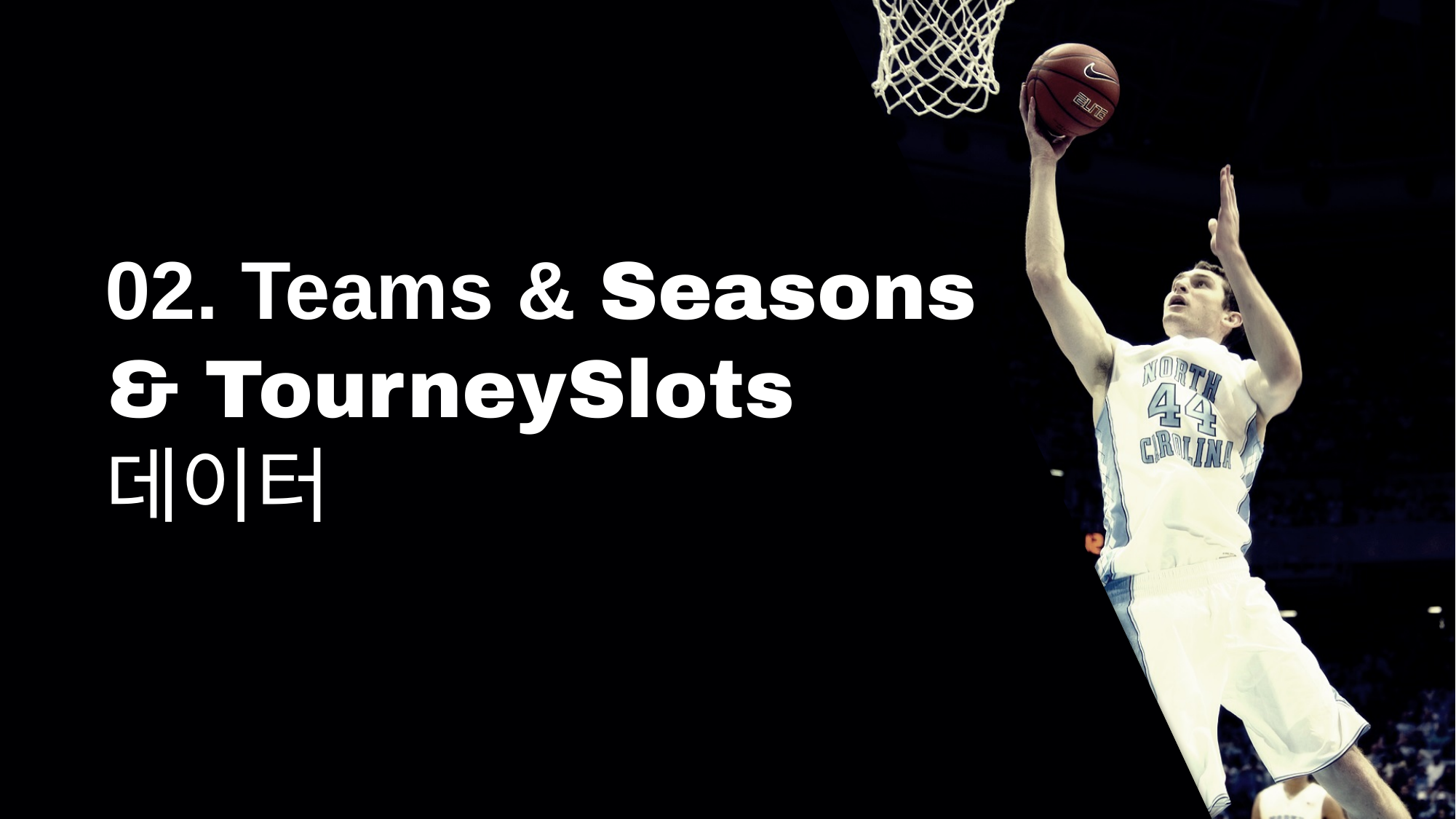

02. Teams & Seasons & TourneySlots 데이터